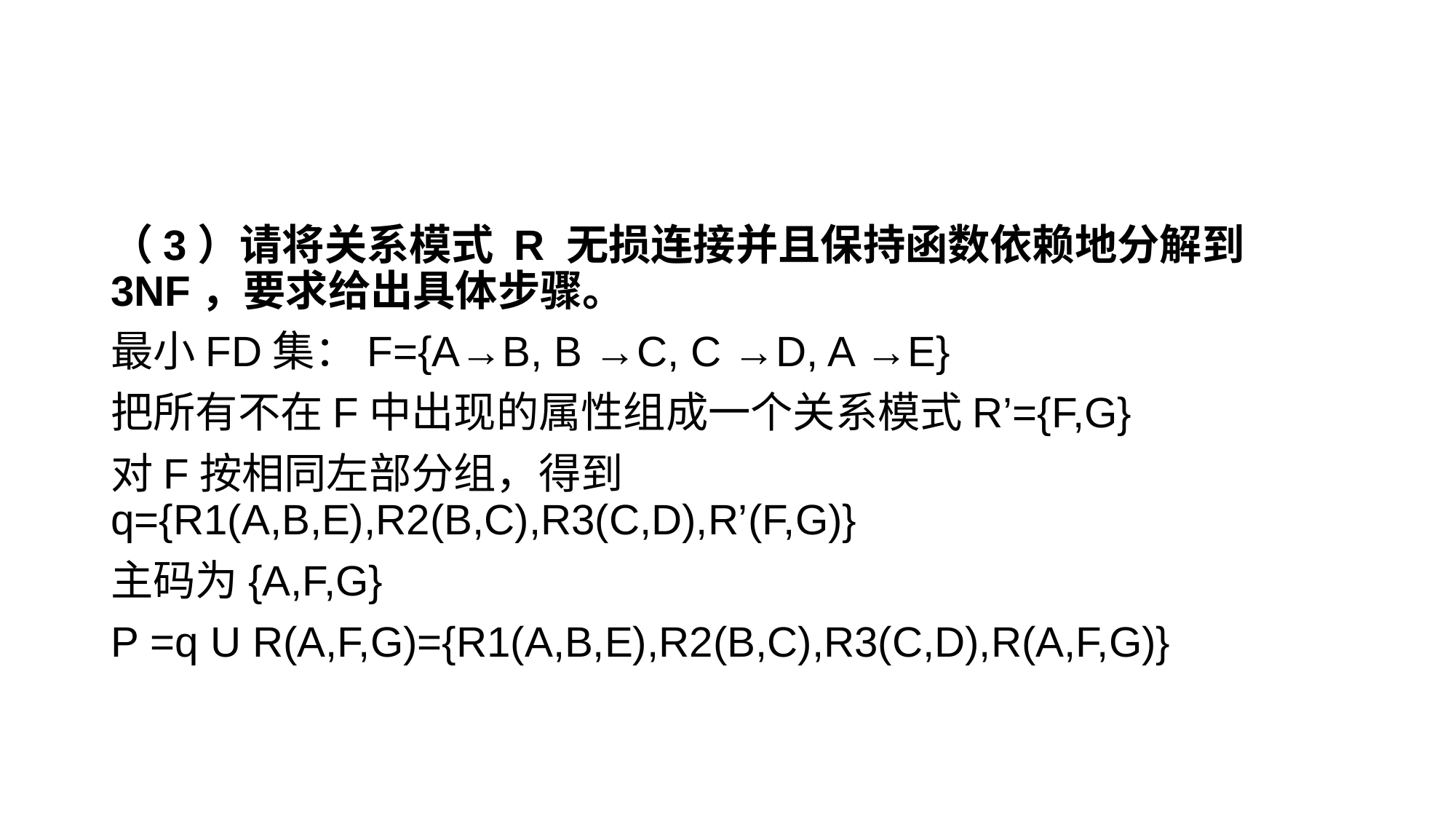

（3）请将关系模式 R 无损连接并且保持函数依赖地分解到 3NF，要求给出具体步骤。
最小FD集：F={A→B, B →C, C →D, A →E}
把所有不在F中出现的属性组成一个关系模式R’={F,G}
对F按相同左部分组，得到q={R1(A,B,E),R2(B,C),R3(C,D),R’(F,G)}
主码为{A,F,G}
P =q U R(A,F,G)={R1(A,B,E),R2(B,C),R3(C,D),R(A,F,G)}